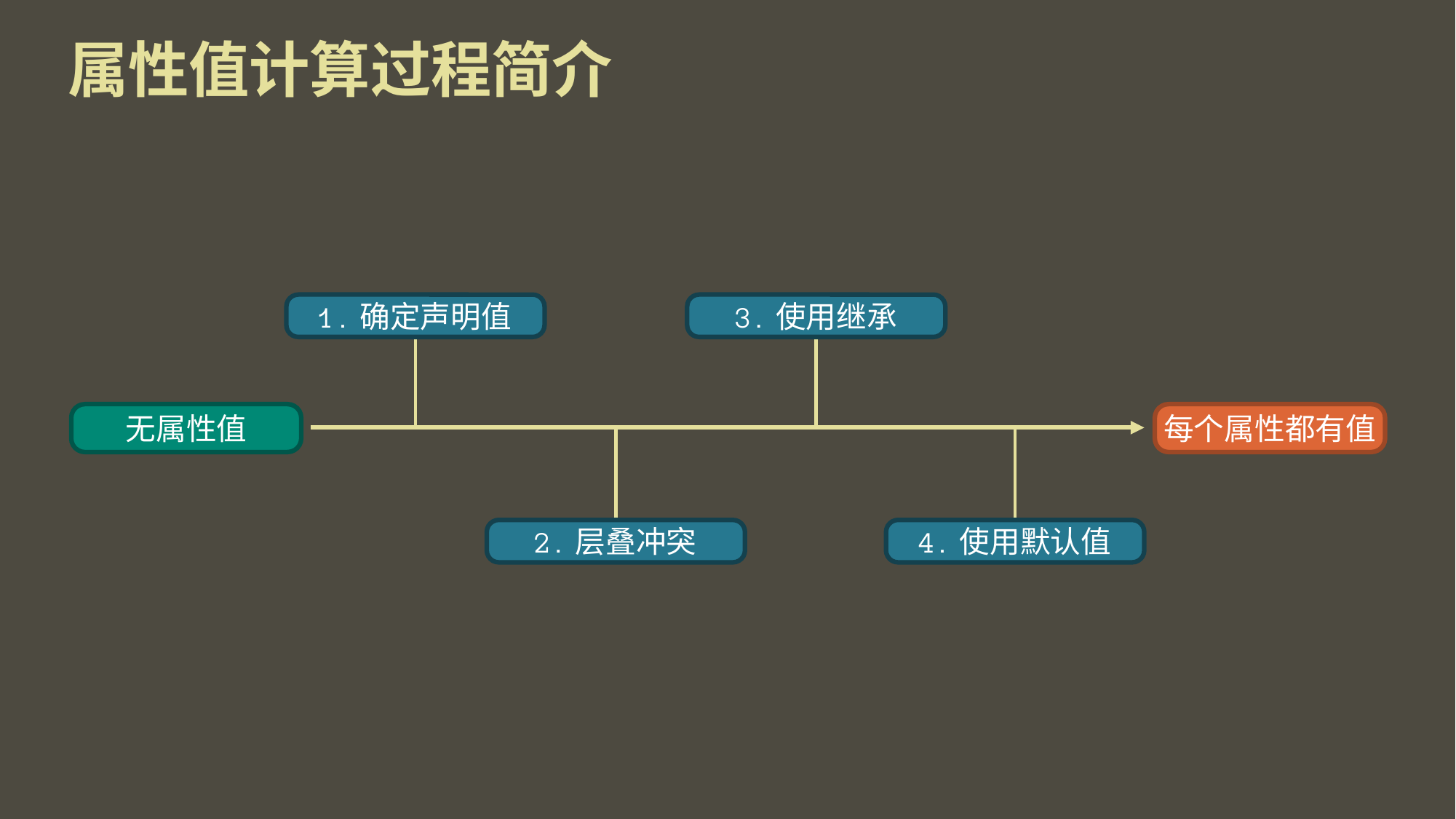

# 属性值计算过程简介
1.确定声明值
3.使用继承
无属性值
每个属性都有值
2.层叠冲突
4.使用默认值